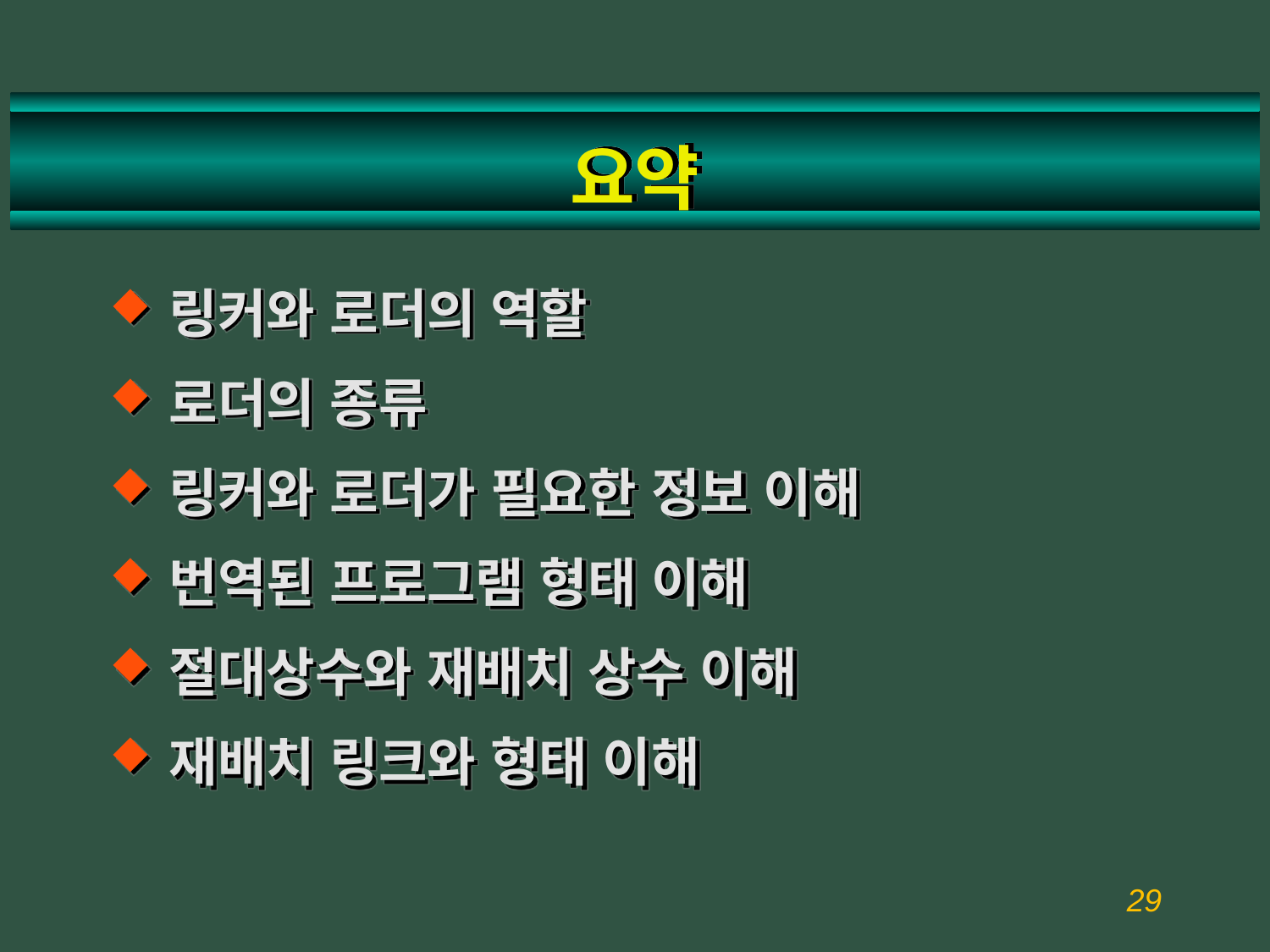

# 요약
링커와 로더의 역할
로더의 종류
링커와 로더가 필요한 정보 이해
번역된 프로그램 형태 이해
절대상수와 재배치 상수 이해
재배치 링크와 형태 이해
29